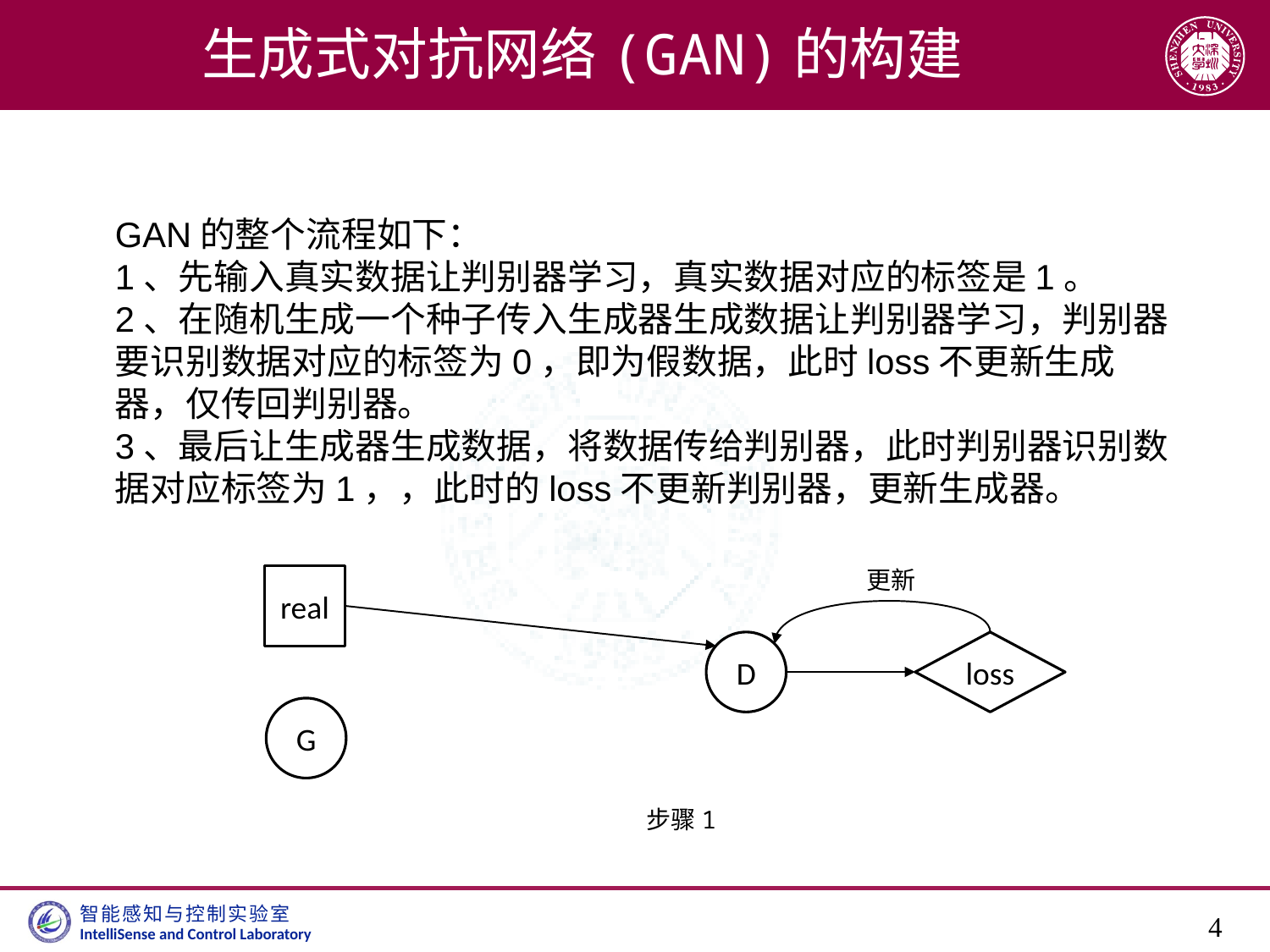

# 生成式对抗网络(GAN)的构建
GAN的整个流程如下：
1、先输入真实数据让判别器学习，真实数据对应的标签是1。
2、在随机生成一个种子传入生成器生成数据让判别器学习，判别器要识别数据对应的标签为0，即为假数据，此时loss不更新生成器，仅传回判别器。
3、最后让生成器生成数据，将数据传给判别器，此时判别器识别数据对应标签为1，，此时的loss不更新判别器，更新生成器。
更新
real
D
loss
G
步骤1
4